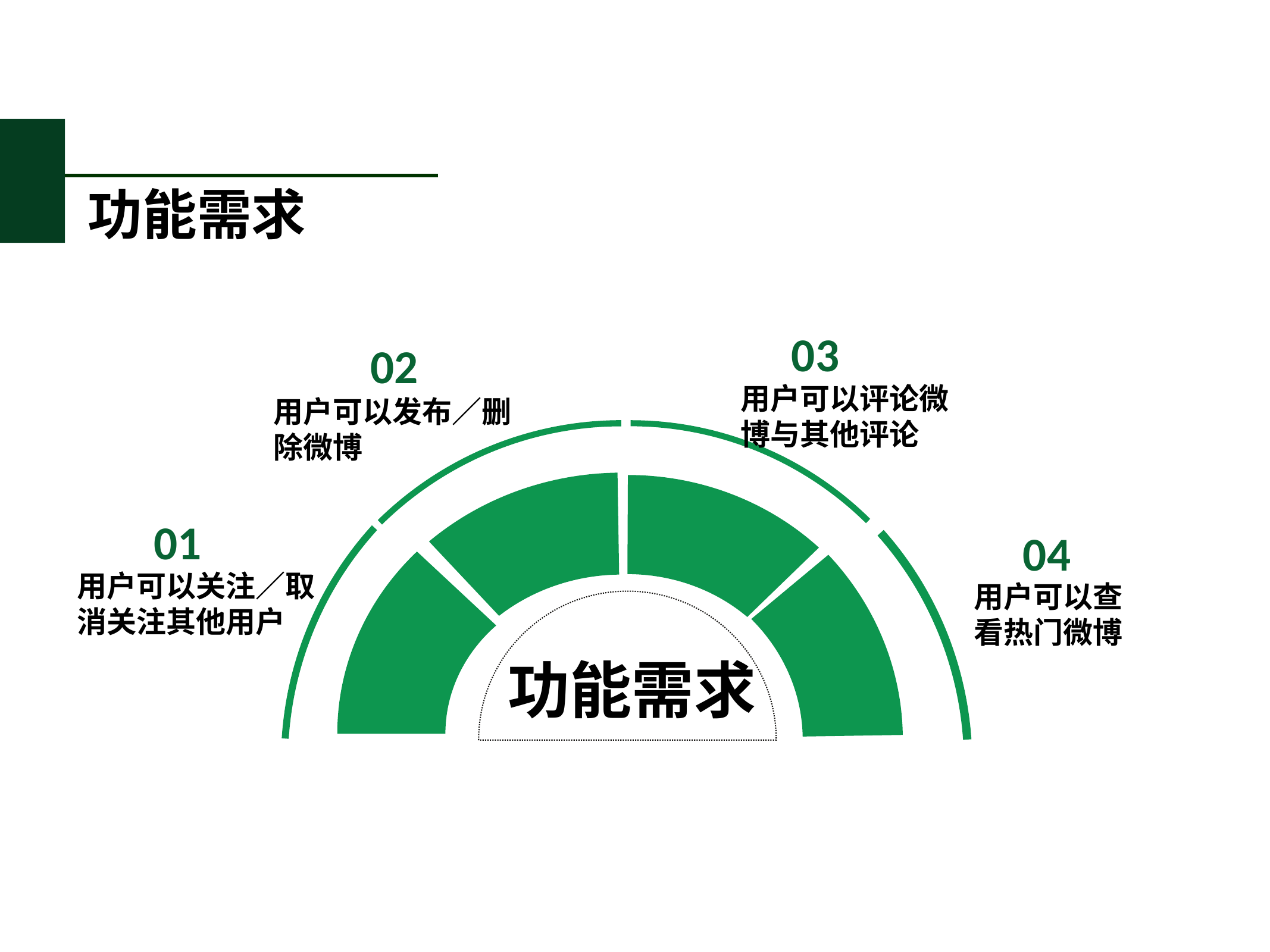

功能需求
03
02
用户可以评论微博与其他评论
用户可以发布／删除微博

01

04

用户可以关注／取消关注其他用户
用户可以查看热门微博
功能需求